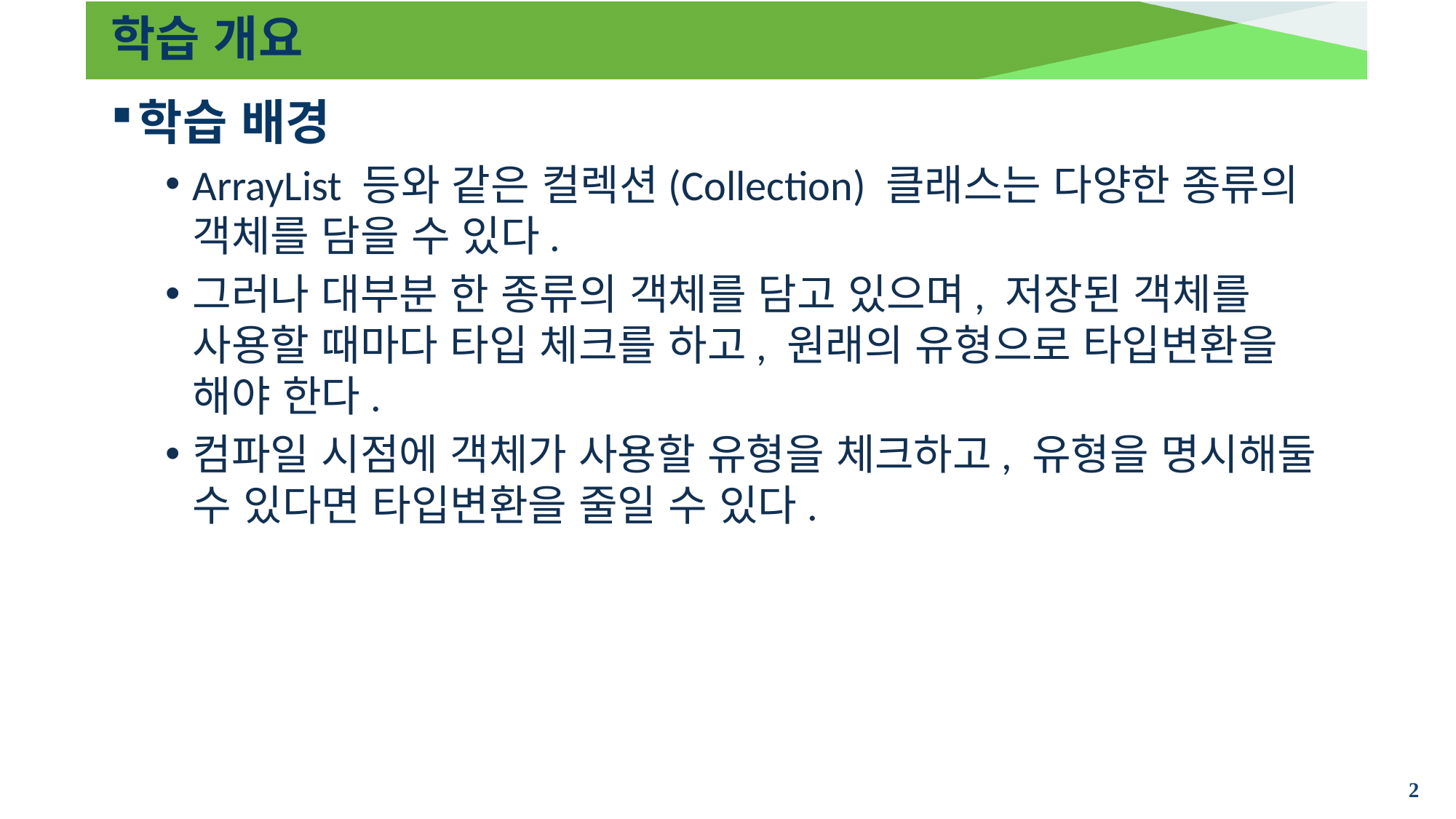

# 학습 개요
학습 배경
ArrayList 등와 같은 컬렉션(Collection) 클래스는 다양한 종류의 객체를 담을 수 있다.
그러나 대부분 한 종류의 객체를 담고 있으며, 저장된 객체를 사용할 때마다 타입 체크를 하고, 원래의 유형으로 타입변환을 해야 한다.
컴파일 시점에 객체가 사용할 유형을 체크하고, 유형을 명시해둘 수 있다면 타입변환을 줄일 수 있다.

2